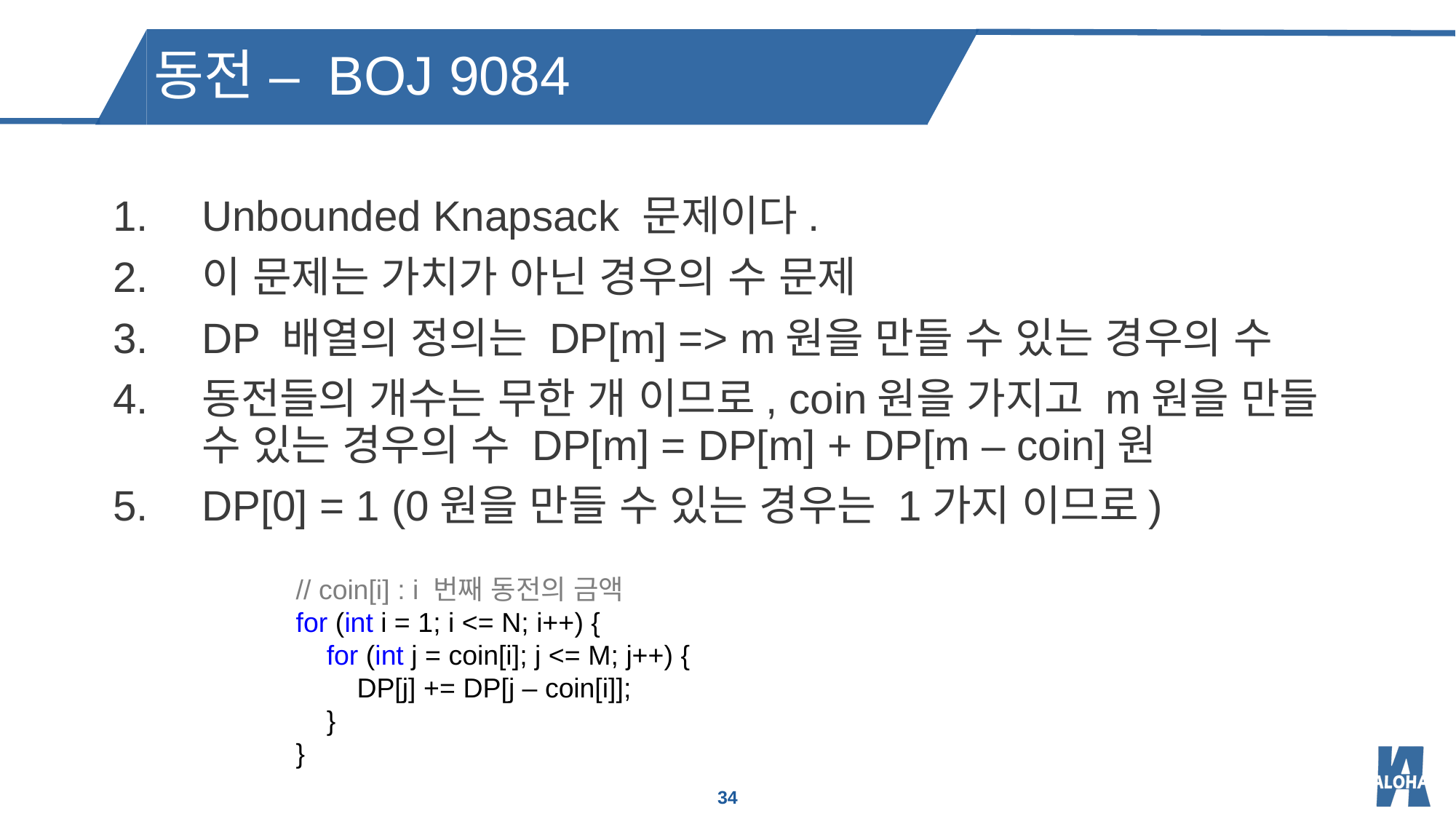

동전 – BOJ 9084
Unbounded Knapsack 문제이다.
이 문제는 가치가 아닌 경우의 수 문제
DP 배열의 정의는 DP[m] => m원을 만들 수 있는 경우의 수
동전들의 개수는 무한 개 이므로, coin원을 가지고 m원을 만들 수 있는 경우의 수 DP[m] = DP[m] + DP[m – coin]원
DP[0] = 1 (0원을 만들 수 있는 경우는 1가지 이므로)

// coin[i] : i 번째 동전의 금액
for (int i = 1; i <= N; i++) {
    for (int j = coin[i]; j <= M; j++) {
        DP[j] += DP[j – coin[i]];
    }
}
34